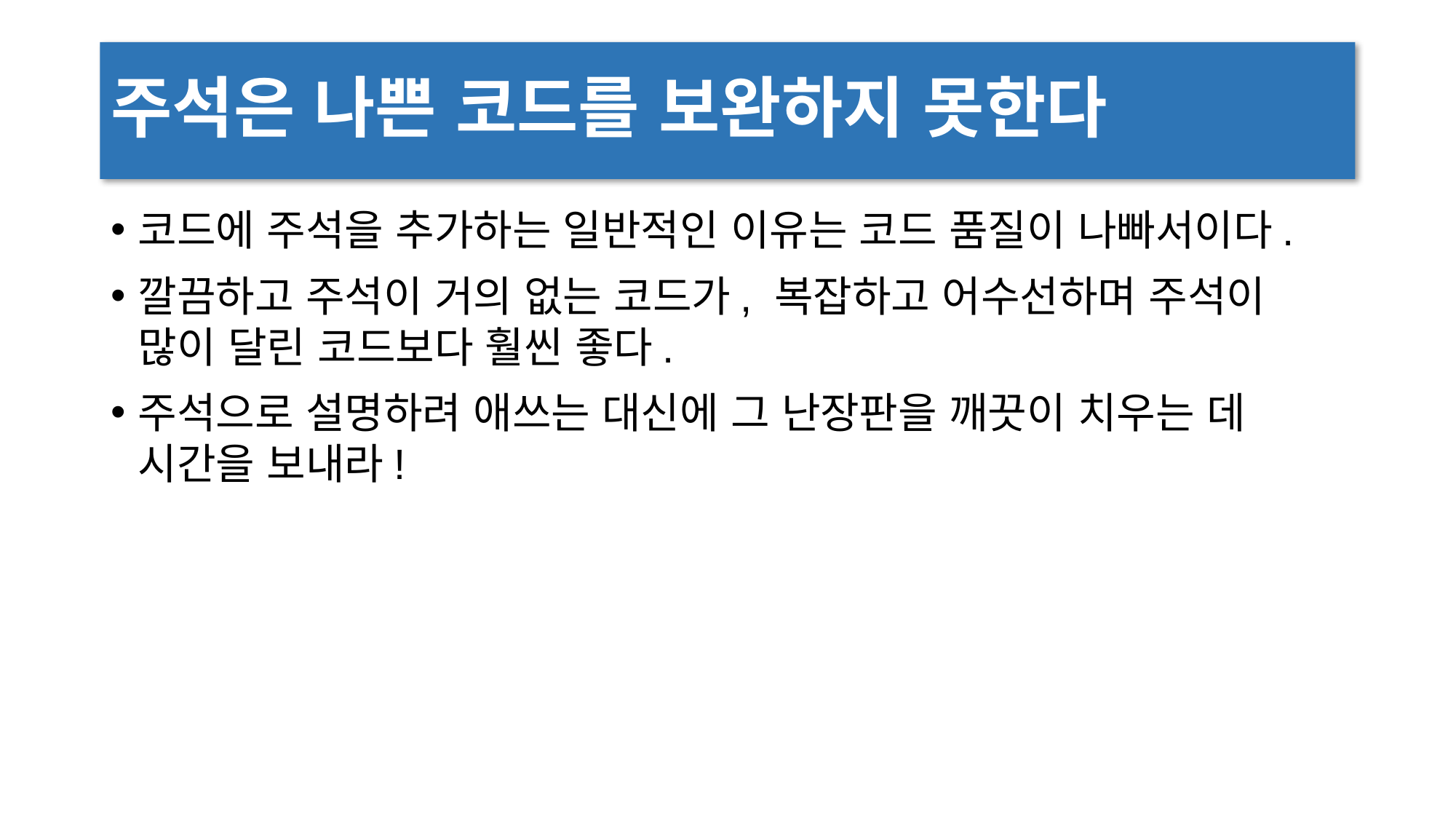

# 주석은 나쁜 코드를 보완하지 못한다
코드에 주석을 추가하는 일반적인 이유는 코드 품질이 나빠서이다.
깔끔하고 주석이 거의 없는 코드가, 복잡하고 어수선하며 주석이 많이 달린 코드보다 훨씬 좋다.
주석으로 설명하려 애쓰는 대신에 그 난장판을 깨끗이 치우는 데 시간을 보내라!